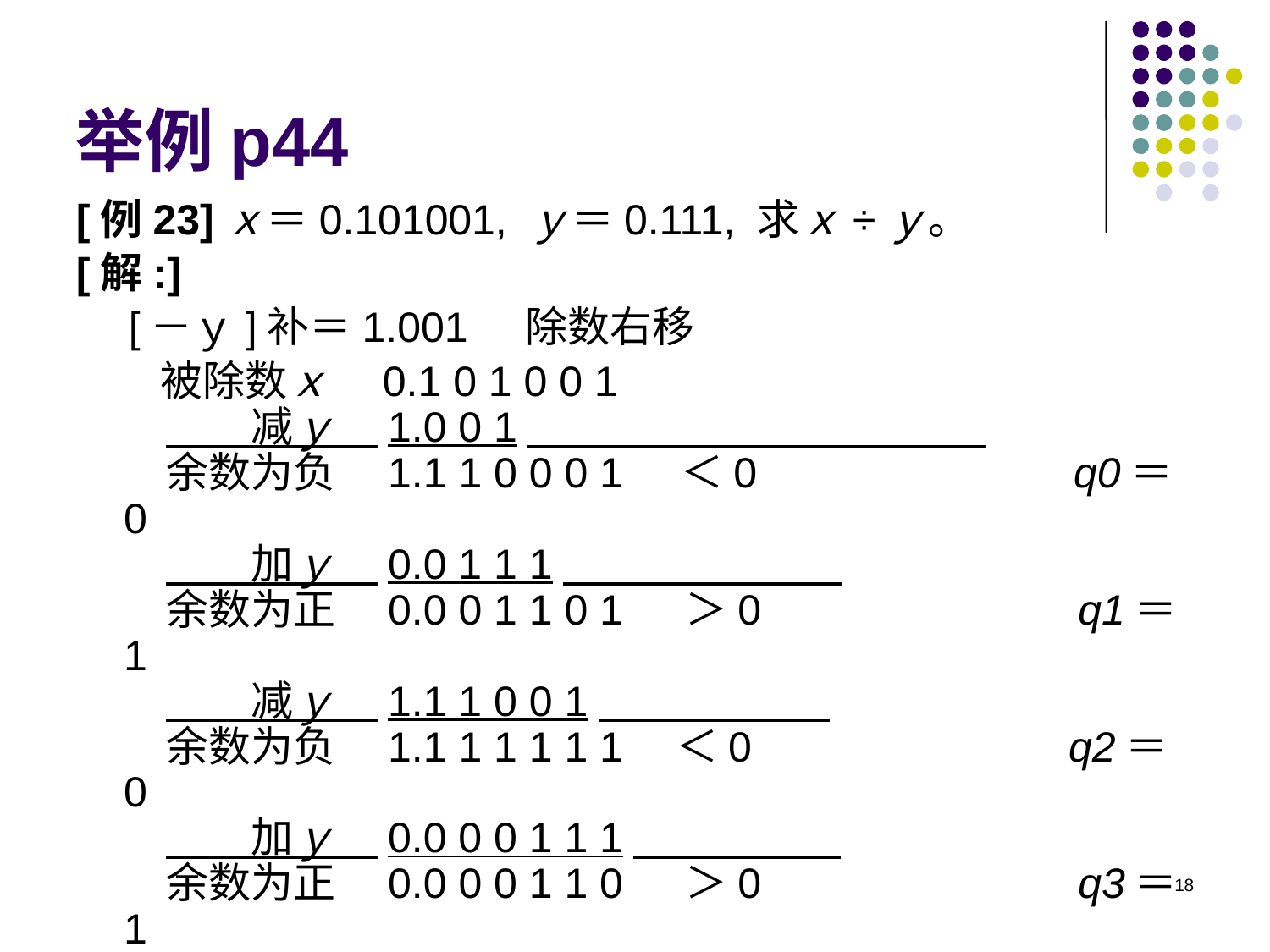

举例p44
[例23]ｘ＝0.101001, ｙ＝0.111, 求ｘ÷ｙ。
[解:]
　[－ｙ]补＝1.001    除数右移
　　被除数ｘ　0.1 0 1 0 0 1
　　　减ｙ　1.0 0 1　                         　　 　　
　余数为负　1.1 1 0 0 0 1    ＜0　　　　　　　q0＝0
　　　加ｙ　0.0 1 1 1　　     　　 　 
　余数为正　0.0 0 1 1 0 1　 ＞0　　　　　　　q1＝1
　　　减ｙ　1.1 1 0 0 1　     　　      
　余数为负　1.1 1 1 1 1 1　＜0　　　　　　　q2＝0
　　　加ｙ　0.0 0 0 1 1 1　　　   　 
　余数为正　0.0 0 0 1 1 0　 ＞0　　　　　　　q3＝1
故得　　　商 q＝q0.q1q2q3＝0.101
　    　余数 r＝(0.00r3r4r5r6)＝0.000110

18